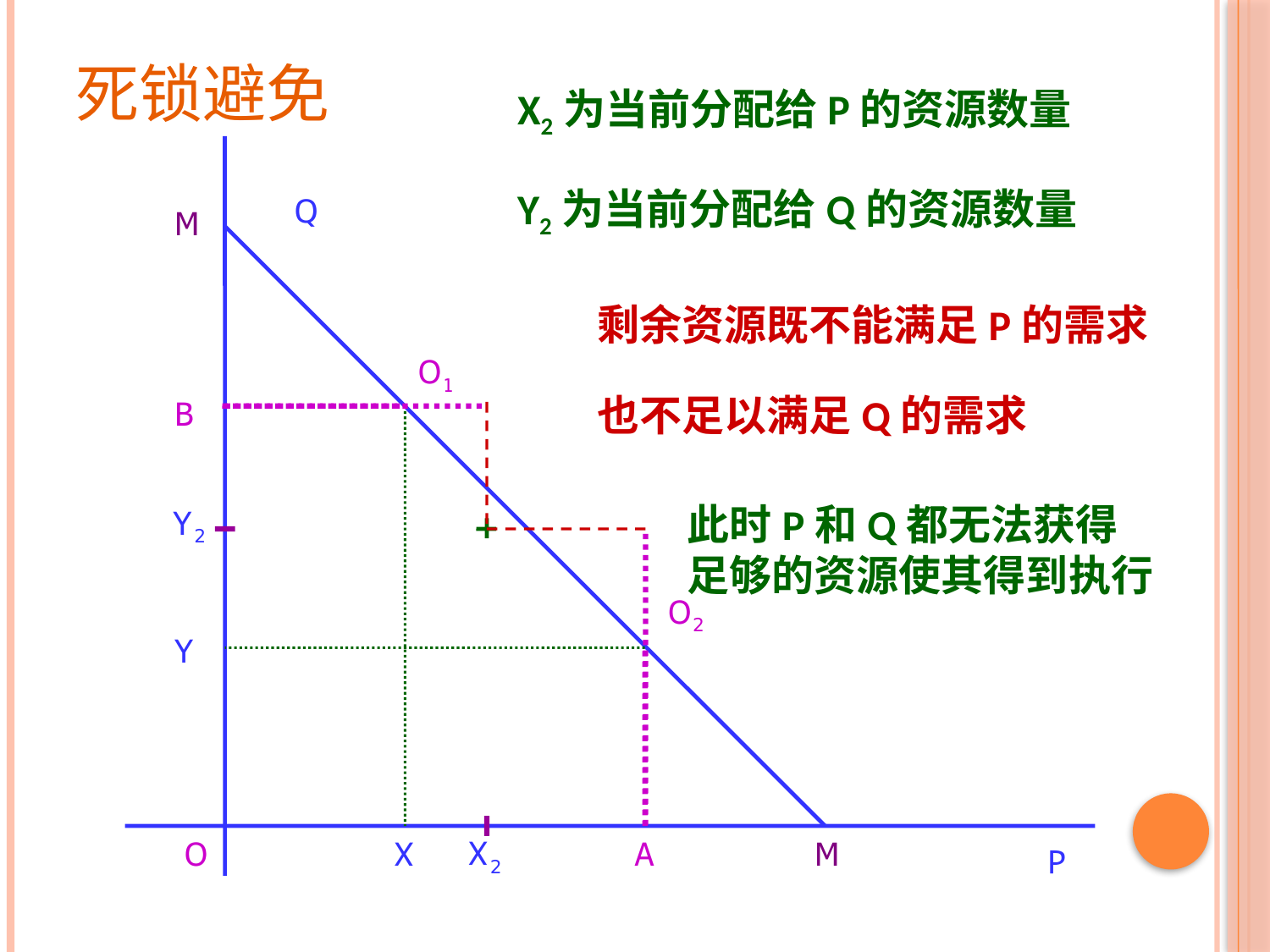

# 死锁避免
X2为当前分配给P的资源数量

Y2为当前分配给Q的资源数量
Q
M

剩余资源既不能满足P的需求
O1
也不足以满足Q的需求
B

此时P和Q都无法获得足够的资源使其得到执行
Y2

O2
Y

X2
O
X
A
M
P